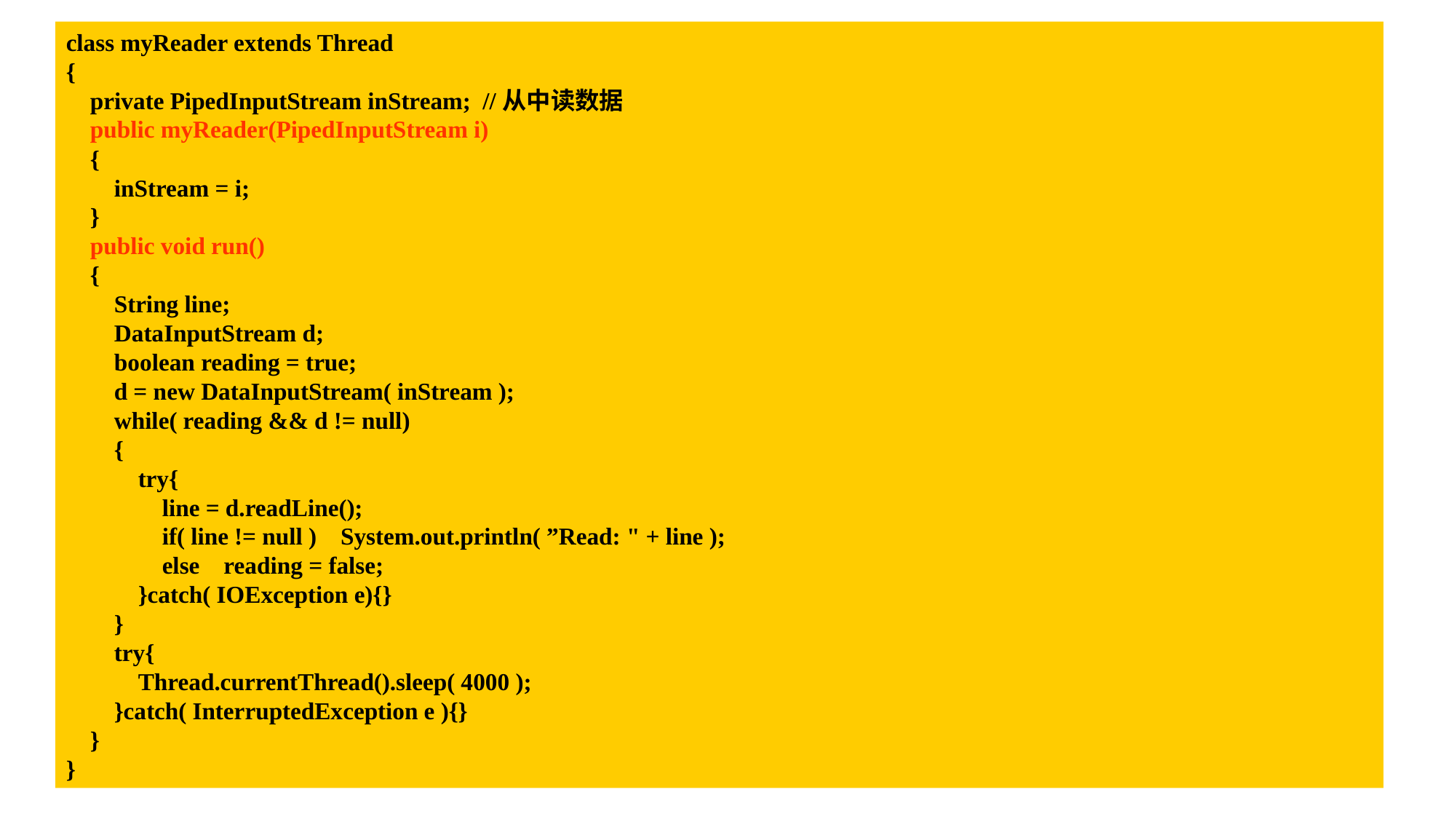

class myReader extends Thread
{
    private PipedInputStream inStream;  //从中读数据
    public myReader(PipedInputStream i)
    {
        inStream = i;
    }
    public void run()
    {
        String line;
        DataInputStream d;
        boolean reading = true;
        d = new DataInputStream( inStream );
        while( reading && d != null)
        {
            try{
                line = d.readLine();
                if( line != null )    System.out.println( ”Read: " + line );
                else    reading = false;
            }catch( IOException e){}
        }
        try{
            Thread.currentThread().sleep( 4000 );
        }catch( InterruptedException e ){}
    }
}